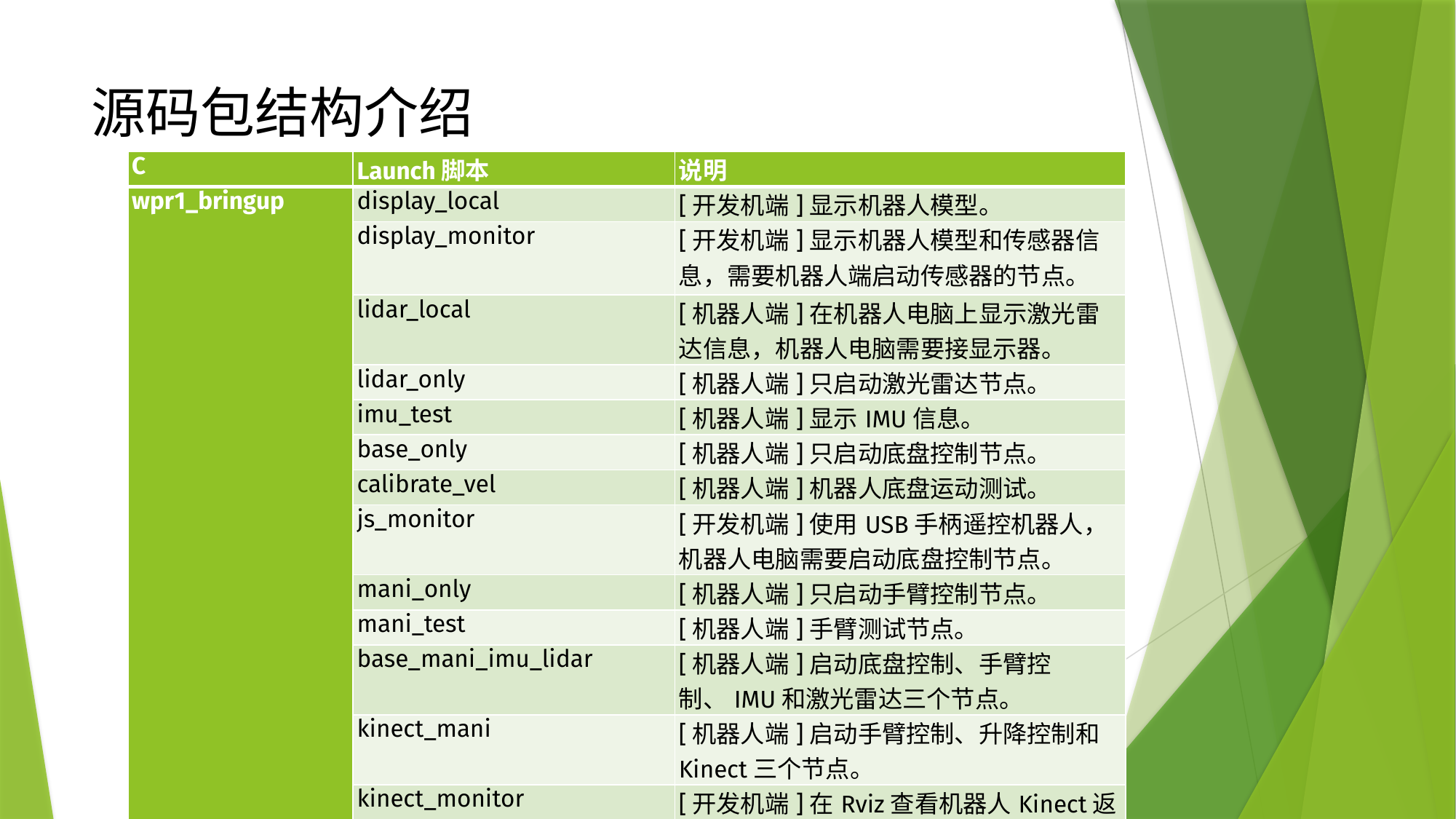

源码包结构介绍
| C | Launch脚本 | 说明 |
| --- | --- | --- |
| wpr1\_bringup | display\_local | [开发机端]显示机器人模型。 |
|  | display\_monitor | [开发机端]显示机器人模型和传感器信息，需要机器人端启动传感器的节点。 |
|  | lidar\_local | [机器人端]在机器人电脑上显示激光雷达信息，机器人电脑需要接显示器。 |
|  | lidar\_only | [机器人端]只启动激光雷达节点。 |
|  | imu\_test | [机器人端]显示IMU信息。 |
|  | base\_only | [机器人端]只启动底盘控制节点。 |
|  | calibrate\_vel | [机器人端]机器人底盘运动测试。 |
|  | js\_monitor | [开发机端]使用USB手柄遥控机器人，机器人电脑需要启动底盘控制节点。 |
|  | mani\_only | [机器人端]只启动手臂控制节点。 |
|  | mani\_test | [机器人端]手臂测试节点。 |
|  | base\_mani\_imu\_lidar | [机器人端]启动底盘控制、手臂控制、IMU和激光雷达三个节点。 |
|  | kinect\_mani | [机器人端]启动手臂控制、升降控制和Kinect三个节点。 |
|  | kinect\_monitor | [开发机端]在Rviz查看机器人Kinect返回的图像数据。 |
|  | normal | [机器人端]启动所有传感器和执行器节点。 |